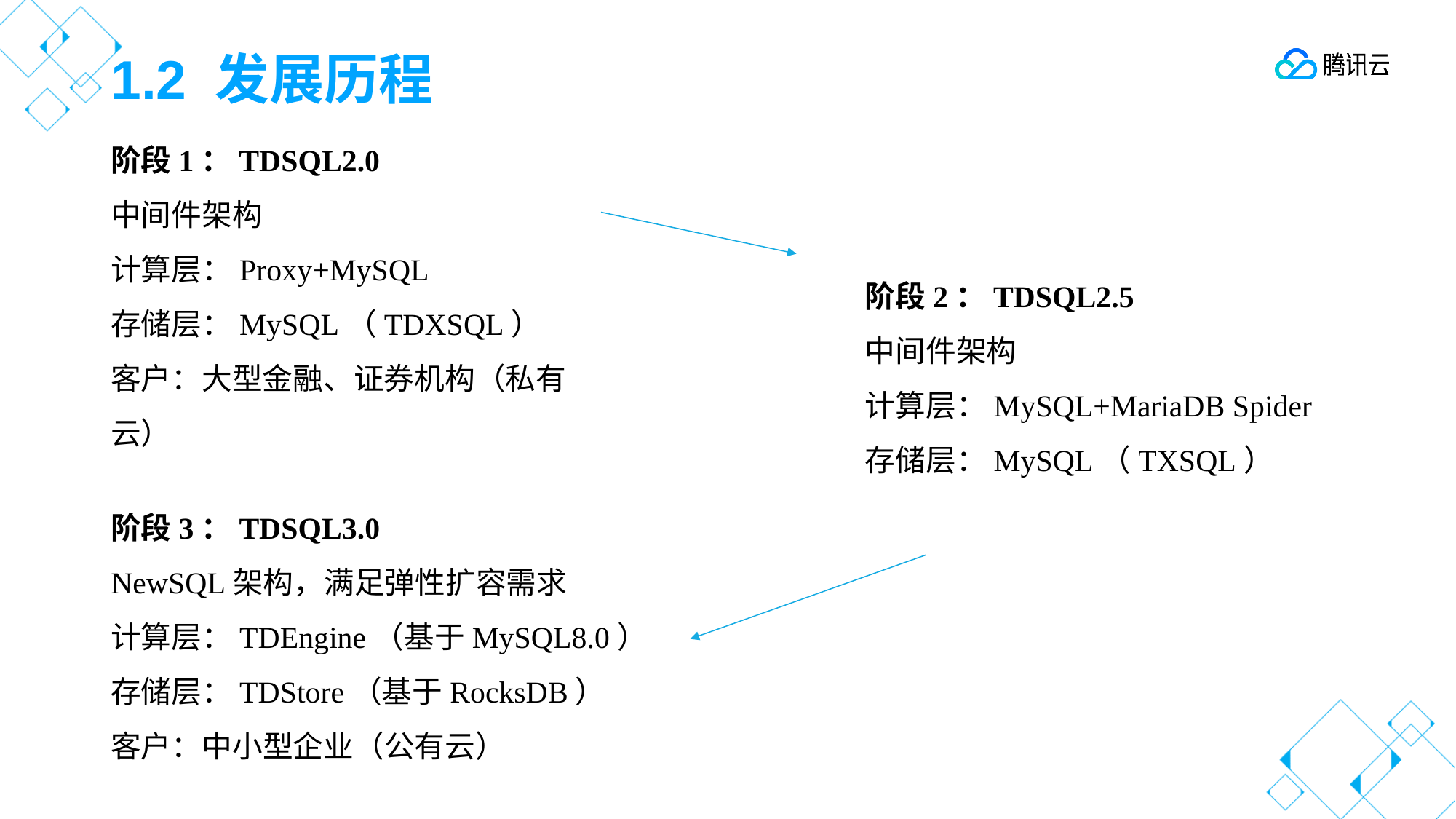

# 1.2 发展历程
阶段1：TDSQL2.0
中间件架构
计算层：Proxy+MySQL
存储层：MySQL（TDXSQL）
客户：大型金融、证券机构（私有云）
阶段2：TDSQL2.5
中间件架构
计算层：MySQL+MariaDB Spider
存储层：MySQL（TXSQL）
阶段3：TDSQL3.0
NewSQL架构，满足弹性扩容需求
计算层：TDEngine（基于MySQL8.0）
存储层：TDStore（基于RocksDB）
客户：中小型企业（公有云）